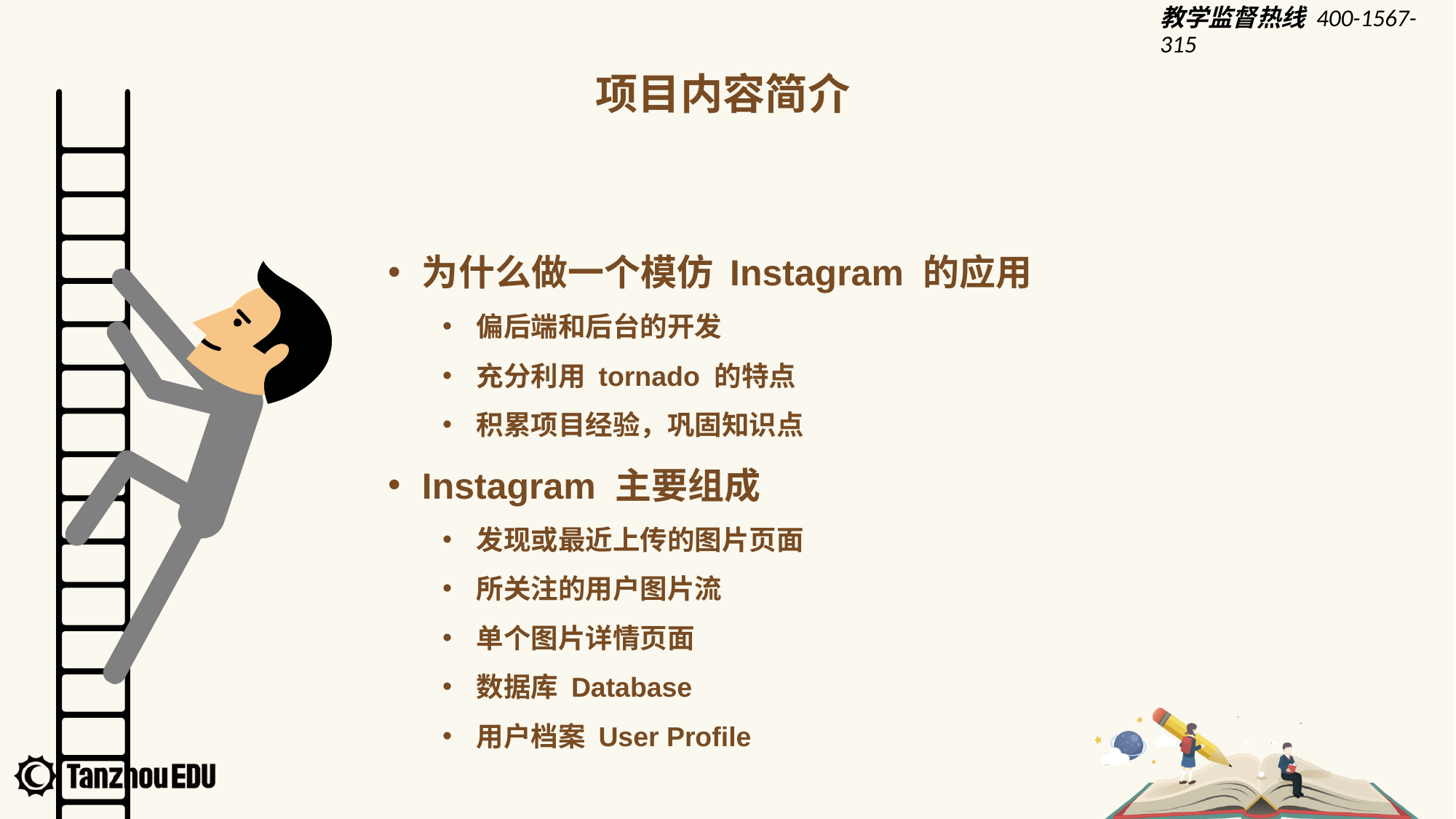

项目内容简介

为什么做一个模仿 Instagram 的应用
偏后端和后台的开发
充分利用 tornado 的特点
积累项目经验，巩固知识点
Instagram 主要组成
发现或最近上传的图片页面
所关注的用户图片流
单个图片详情页面
数据库 Database
用户档案 User Profile